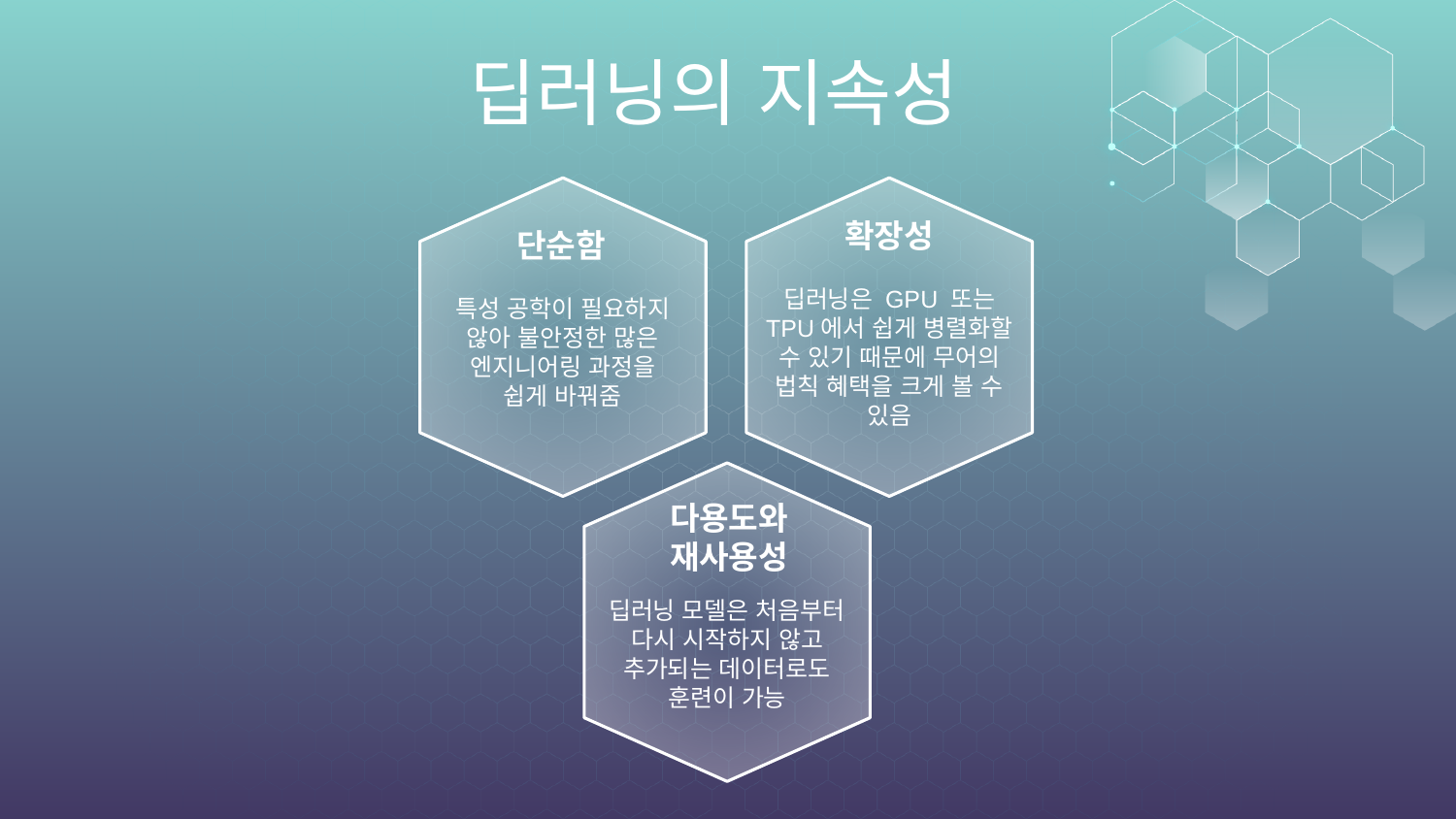

# 딥러닝의 지속성

확장성
단순함
딥러닝은 GPU 또는 TPU에서 쉽게 병렬화할 수 있기 때문에 무어의 법칙 혜택을 크게 볼 수 있음
특성 공학이 필요하지 않아 불안정한 많은 엔지니어링 과정을 쉽게 바꿔줌

다용도와 재사용성
딥러닝 모델은 처음부터 다시 시작하지 않고 추가되는 데이터로도 훈련이 가능